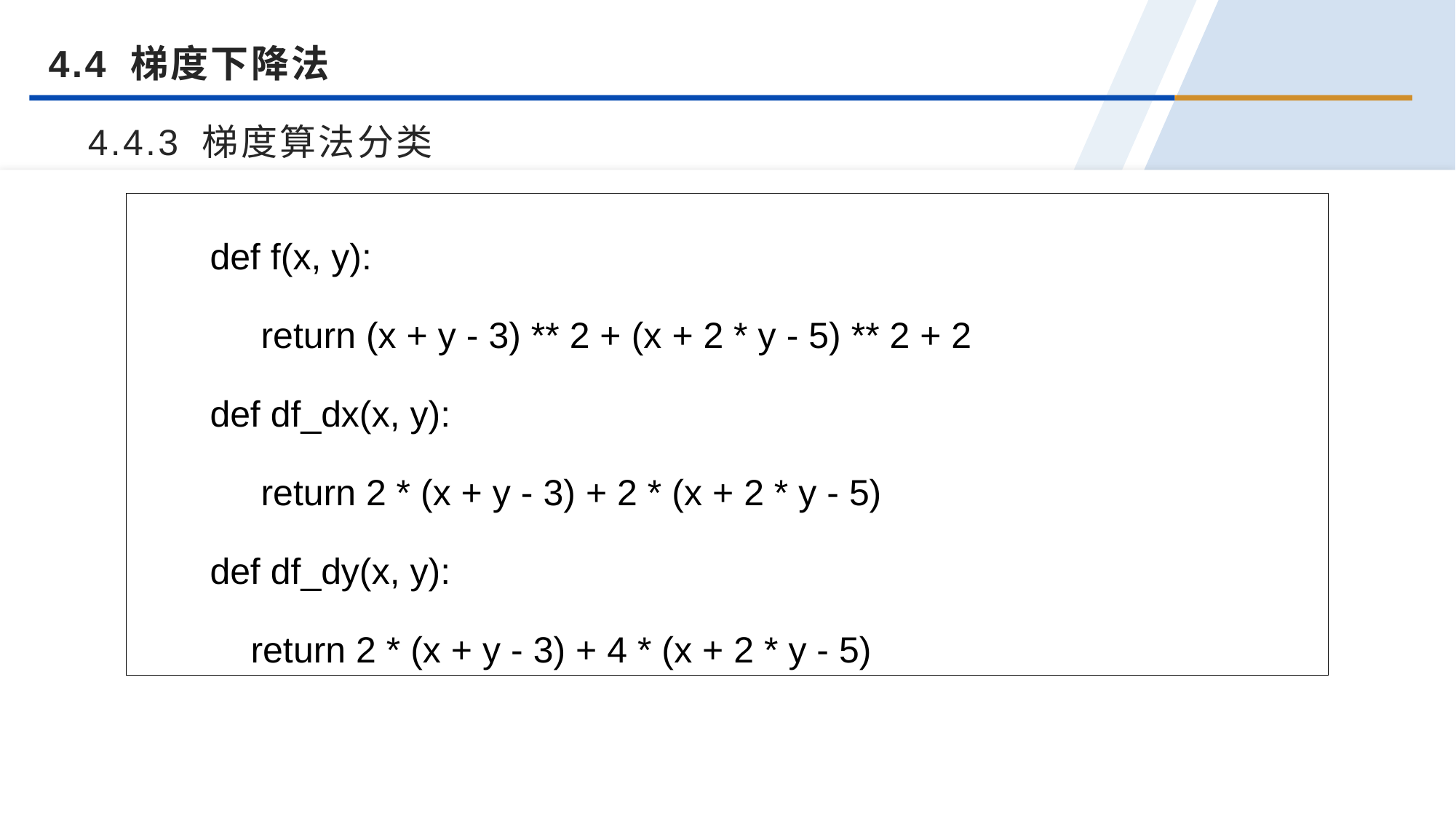

4.4 梯度下降法
4.4.3 梯度算法分类

def f(x, y):
     return (x + y - 3) ** 2 + (x + 2 * y - 5) ** 2 + 2
def df_dx(x, y):
     return 2 * (x + y - 3) + 2 * (x + 2 * y - 5)
def df_dy(x, y):
    return 2 * (x + y - 3) + 4 * (x + 2 * y - 5)